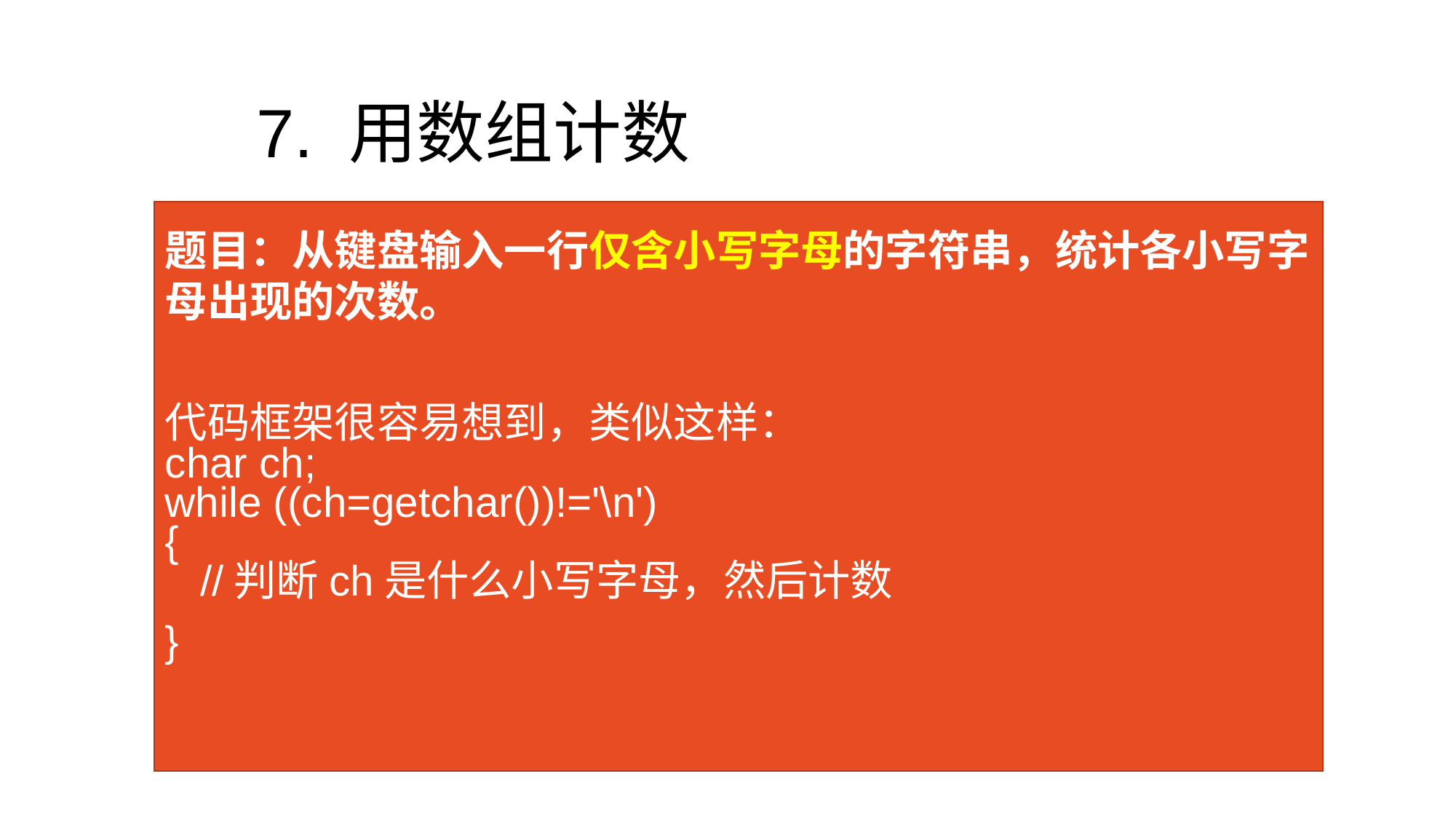

# 7. 用数组计数
题目：从键盘输入一行仅含小写字母的字符串，统计各小写字母出现的次数。

代码框架很容易想到，类似这样：
char ch;
while ((ch=getchar())!='\n')
{
   //判断ch是什么小写字母，然后计数
}